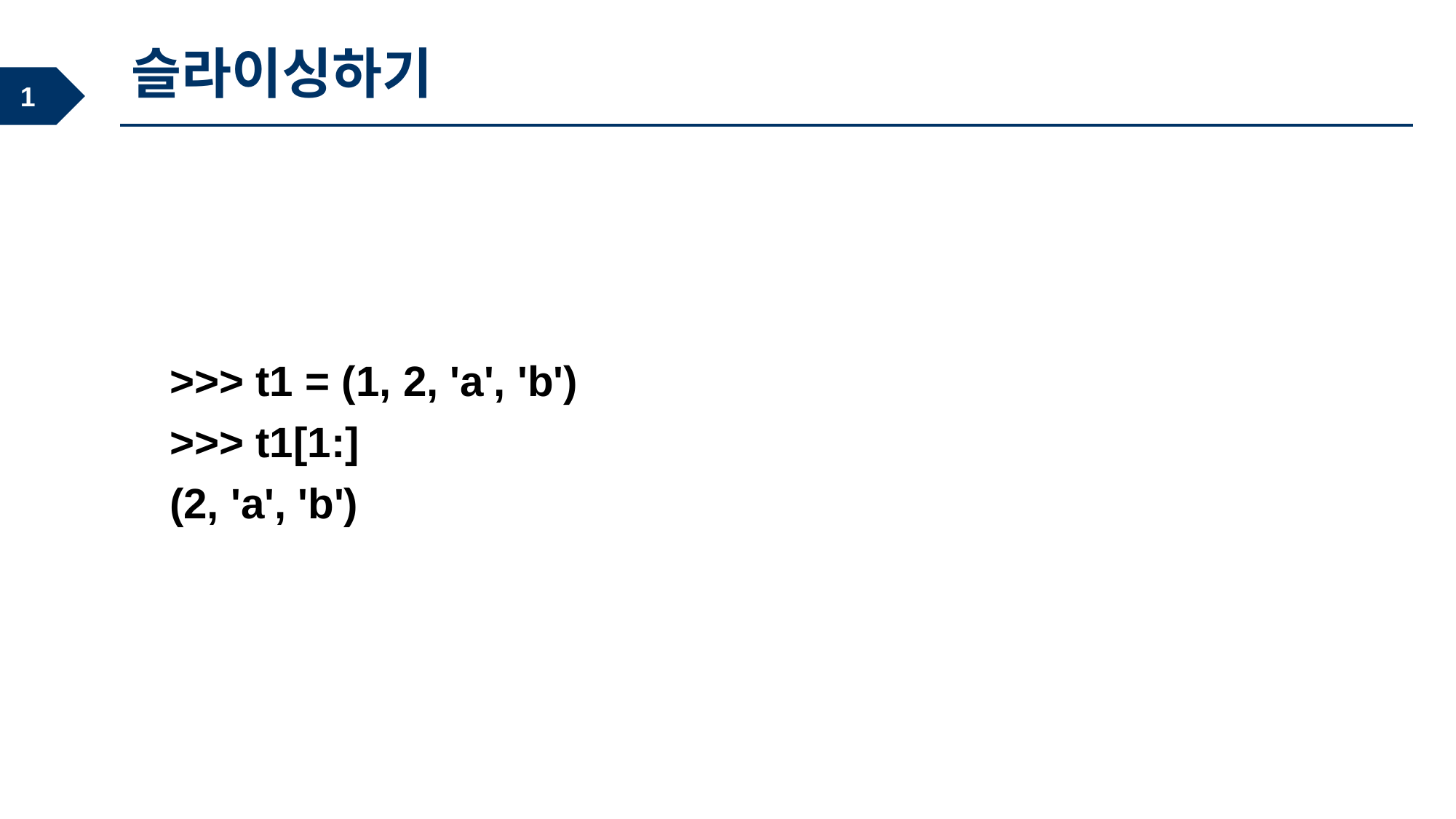

슬라이싱하기
>>> t1 = (1, 2, 'a', 'b')
>>> t1[1:]
(2, 'a', 'b')